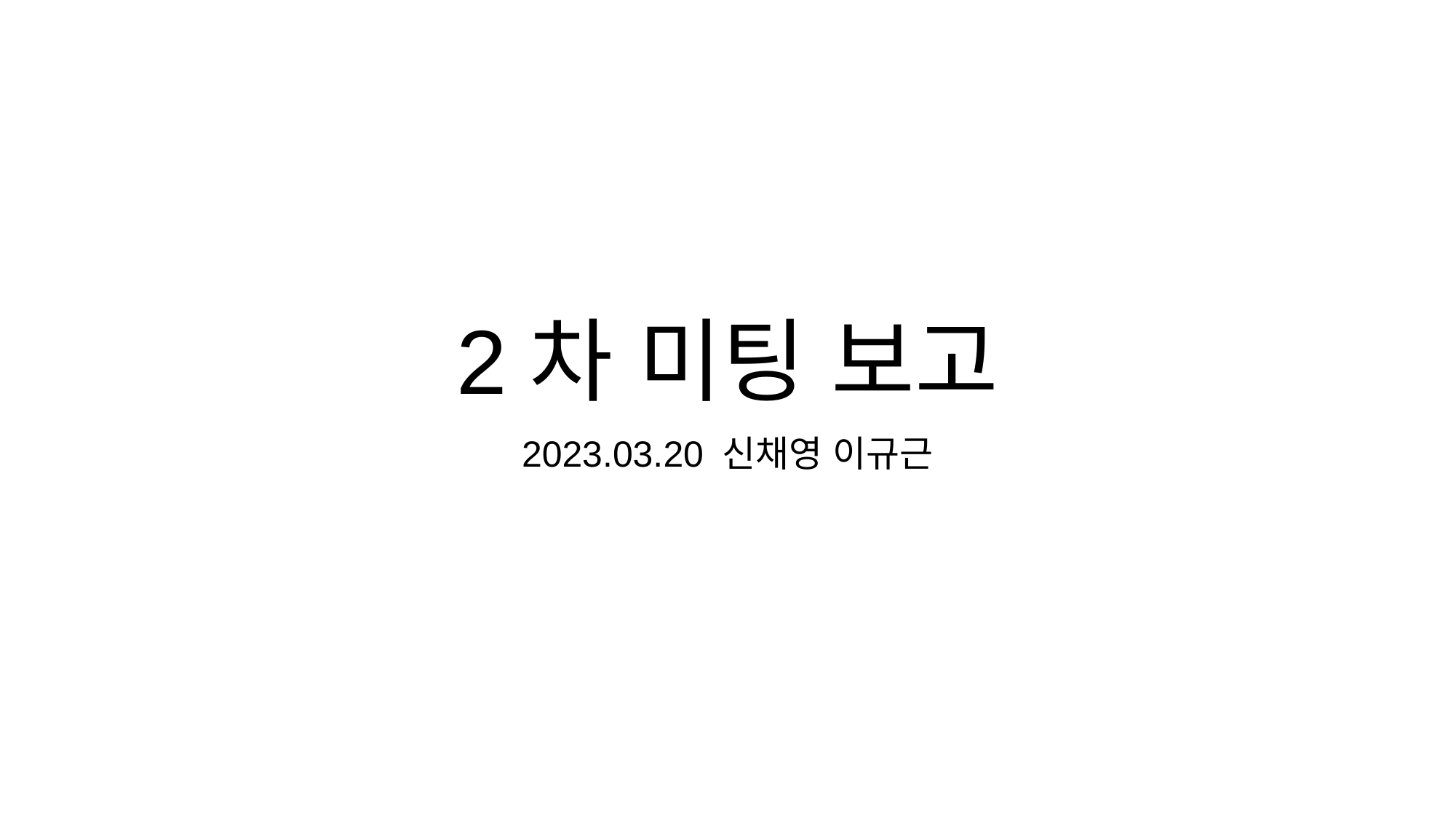

# 2차 미팅 보고
2023.03.20 신채영 이규근